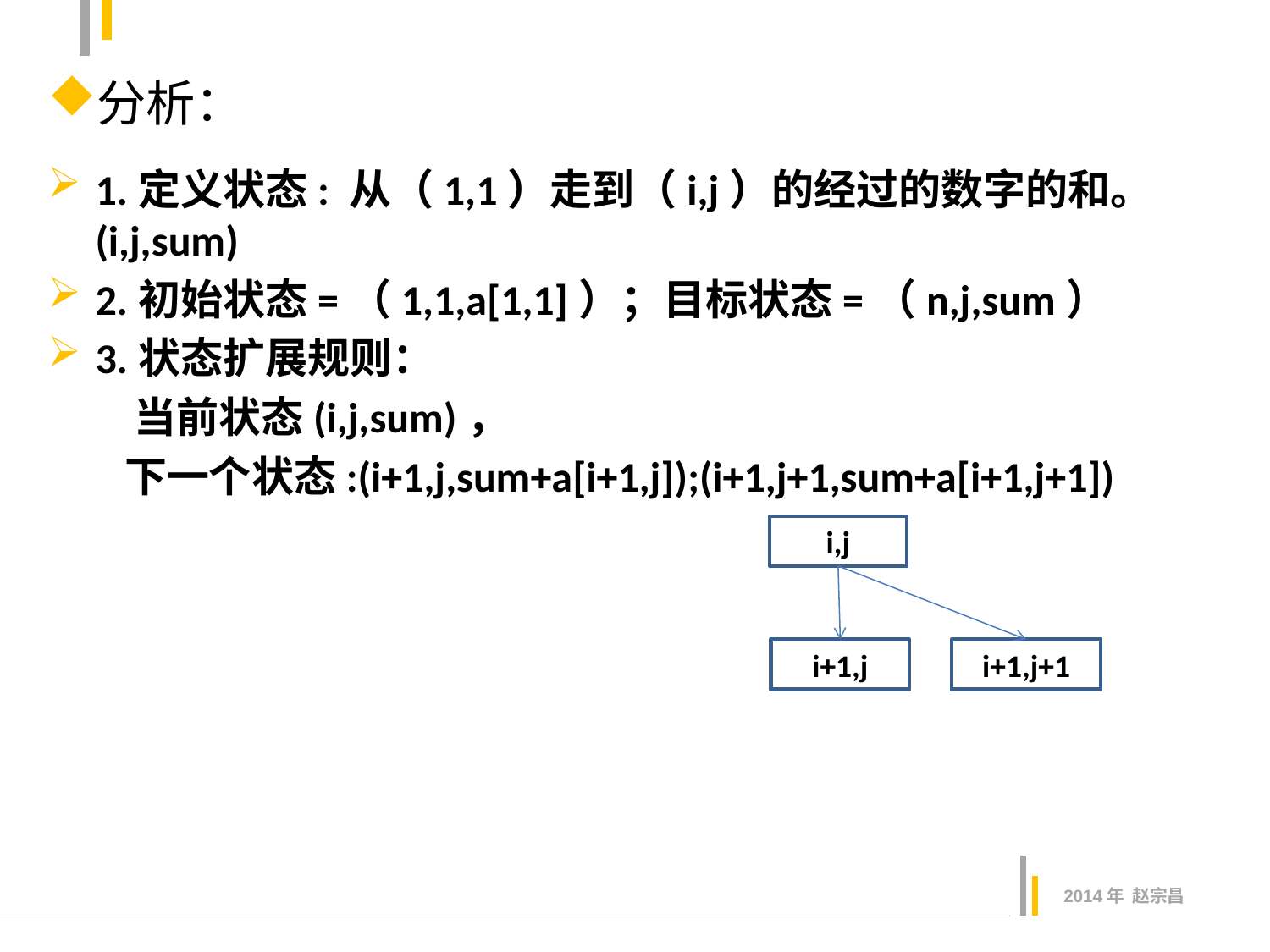

分析：
1.定义状态: 从（1,1）走到（i,j）的经过的数字的和。(i,j,sum)
2.初始状态=（1,1,a[1,1]）；目标状态=（n,j,sum）
3.状态扩展规则：
        当前状态(i,j,sum)，
       下一个状态:(i+1,j,sum+a[i+1,j]);(i+1,j+1,sum+a[i+1,j+1])
i,j
i+1,j
i+1,j+1